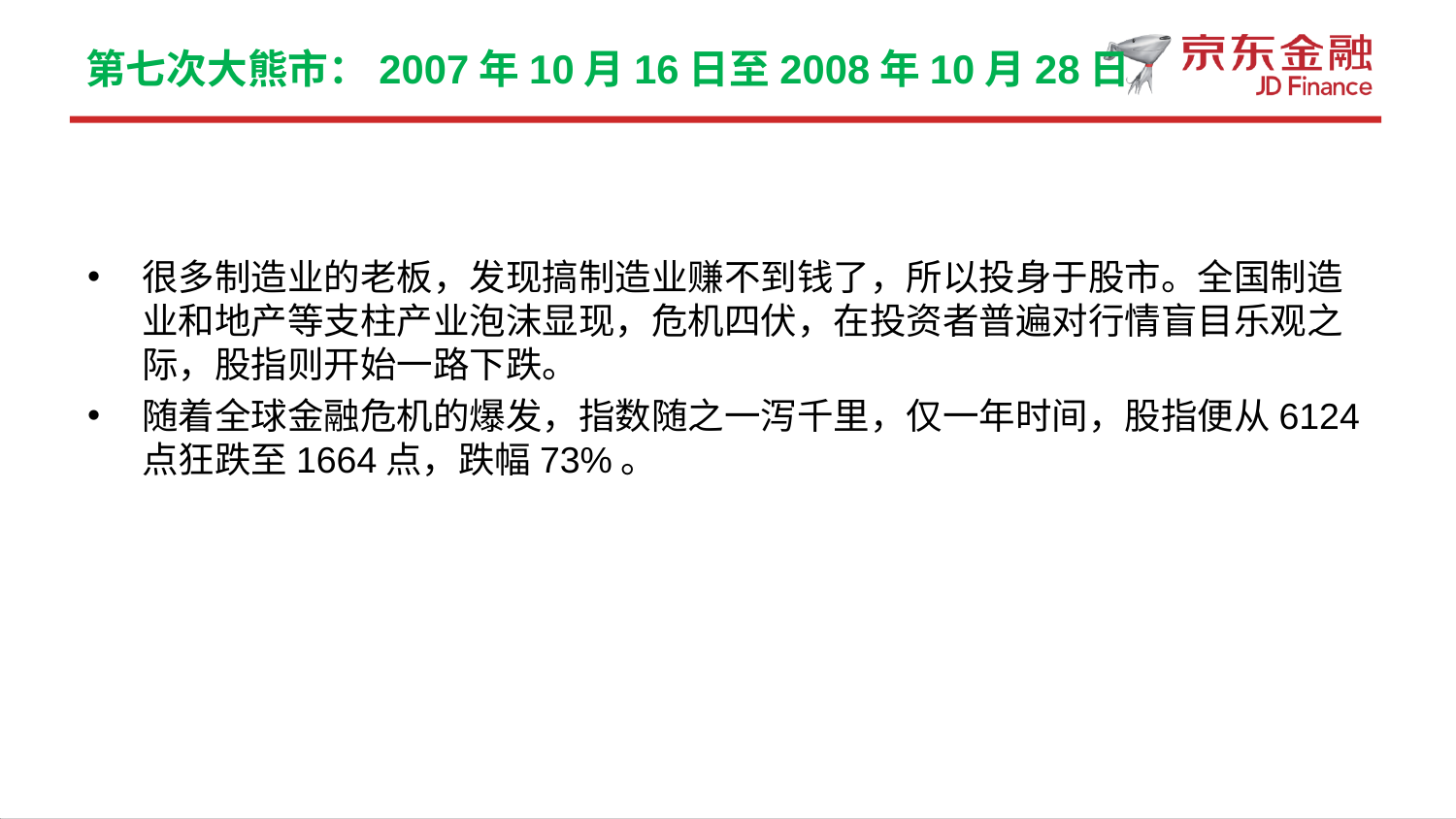

# 第七次大熊市：2007年10月16日至2008年10月28日
很多制造业的老板，发现搞制造业赚不到钱了，所以投身于股市。全国制造业和地产等支柱产业泡沫显现，危机四伏，在投资者普遍对行情盲目乐观之际，股指则开始一路下跌。
随着全球金融危机的爆发，指数随之一泻千里，仅一年时间，股指便从6124点狂跌至1664点，跌幅73%。